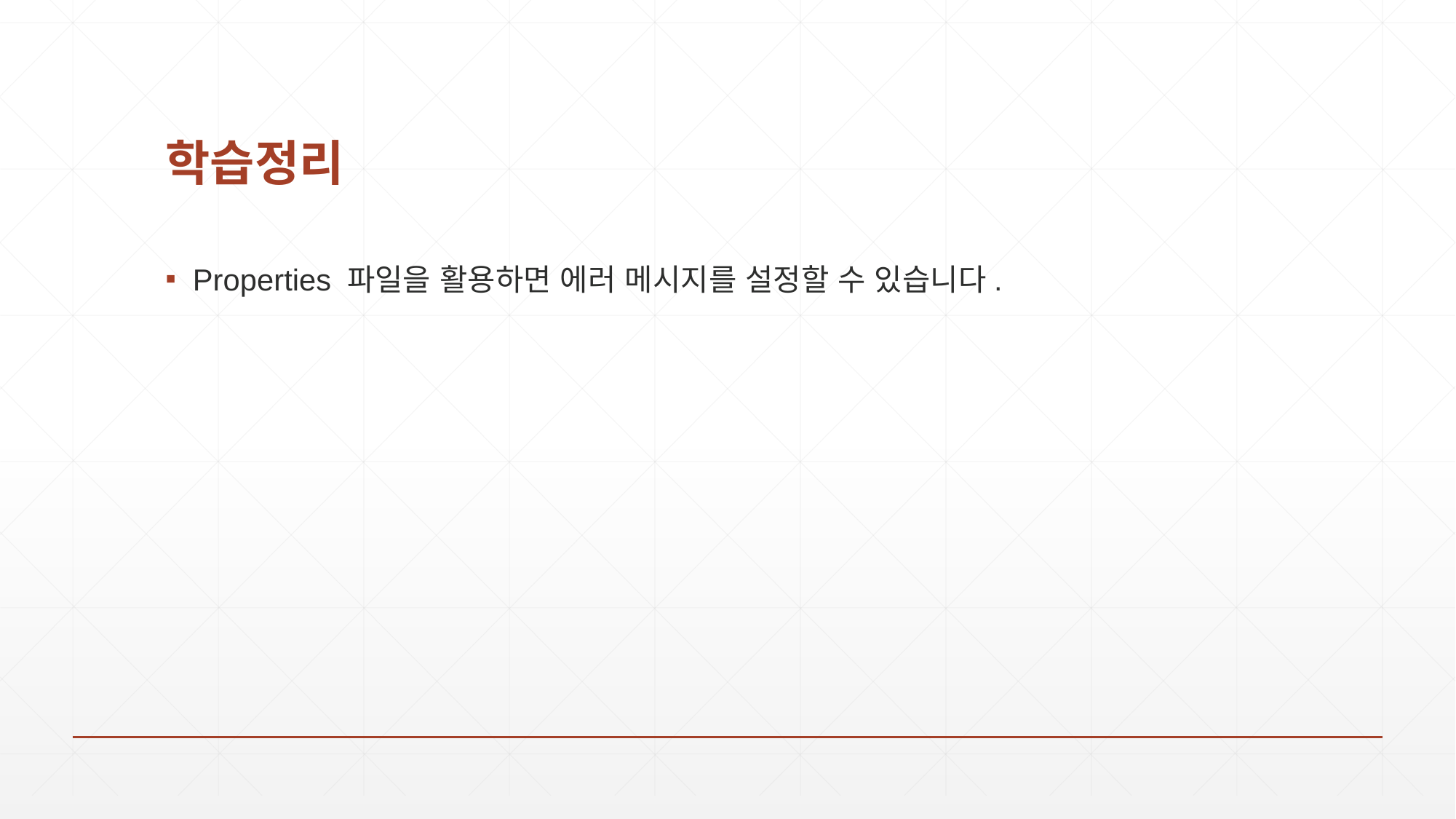

# 학습정리
Properties 파일을 활용하면 에러 메시지를 설정할 수 있습니다.